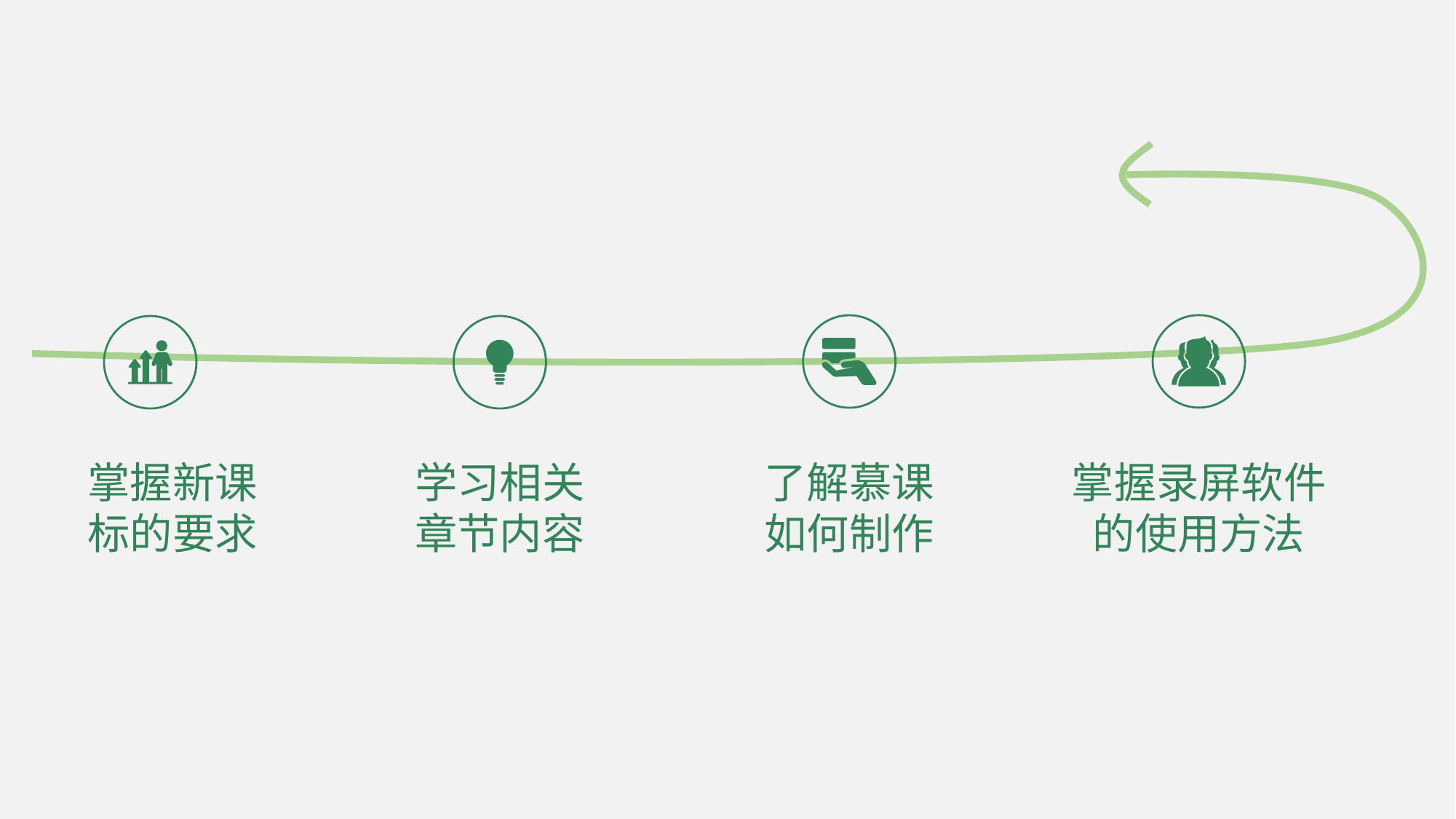

学习相关
章节内容
掌握新课
标的要求
掌握录屏软件的使用方法
了解慕课
如何制作